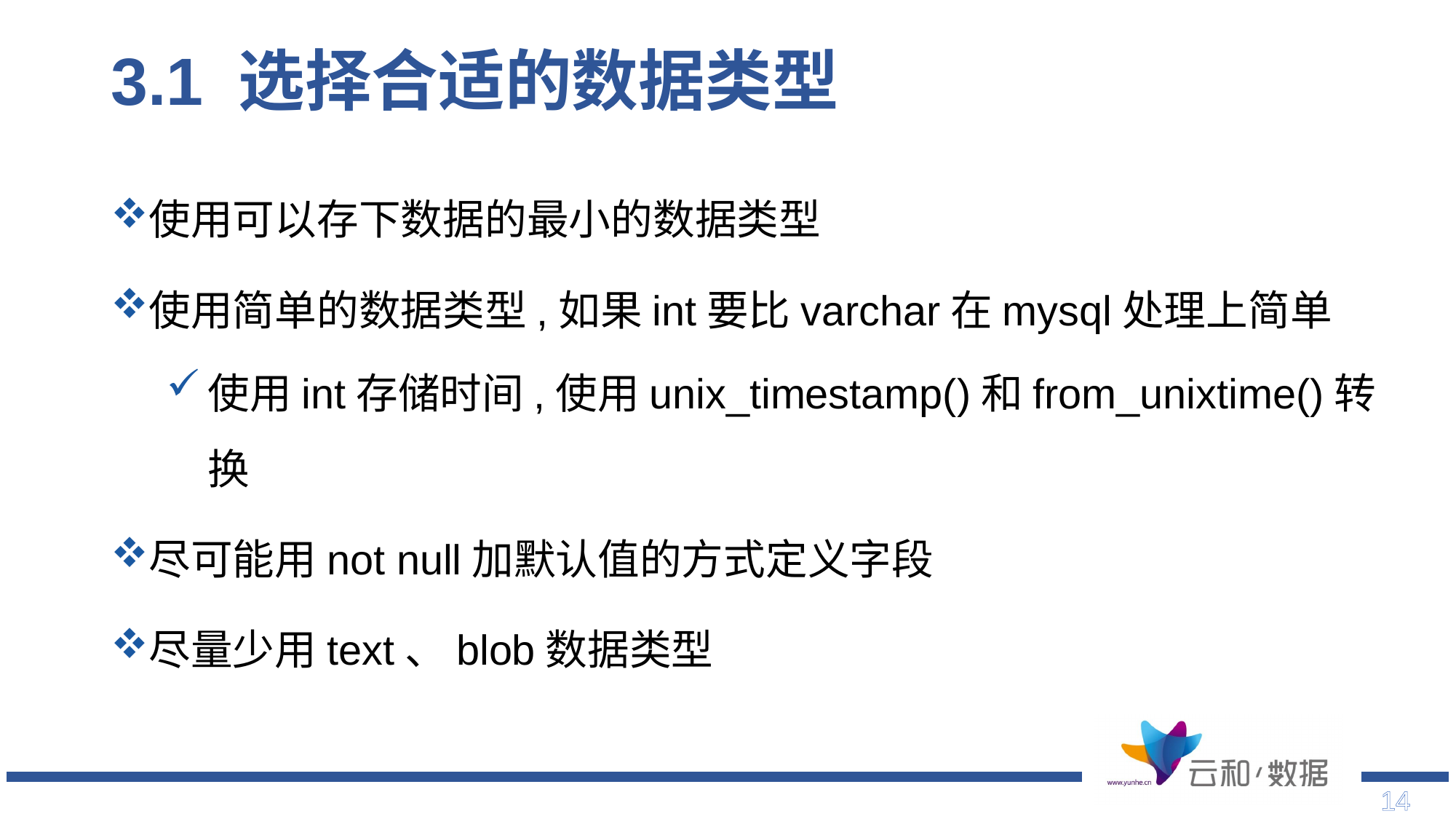

# 3.1 选择合适的数据类型
使用可以存下数据的最小的数据类型
使用简单的数据类型,如果int要比varchar在mysql处理上简单
使用int存储时间,使用unix_timestamp()和from_unixtime()转换
尽可能用not null加默认值的方式定义字段
尽量少用text、blob数据类型